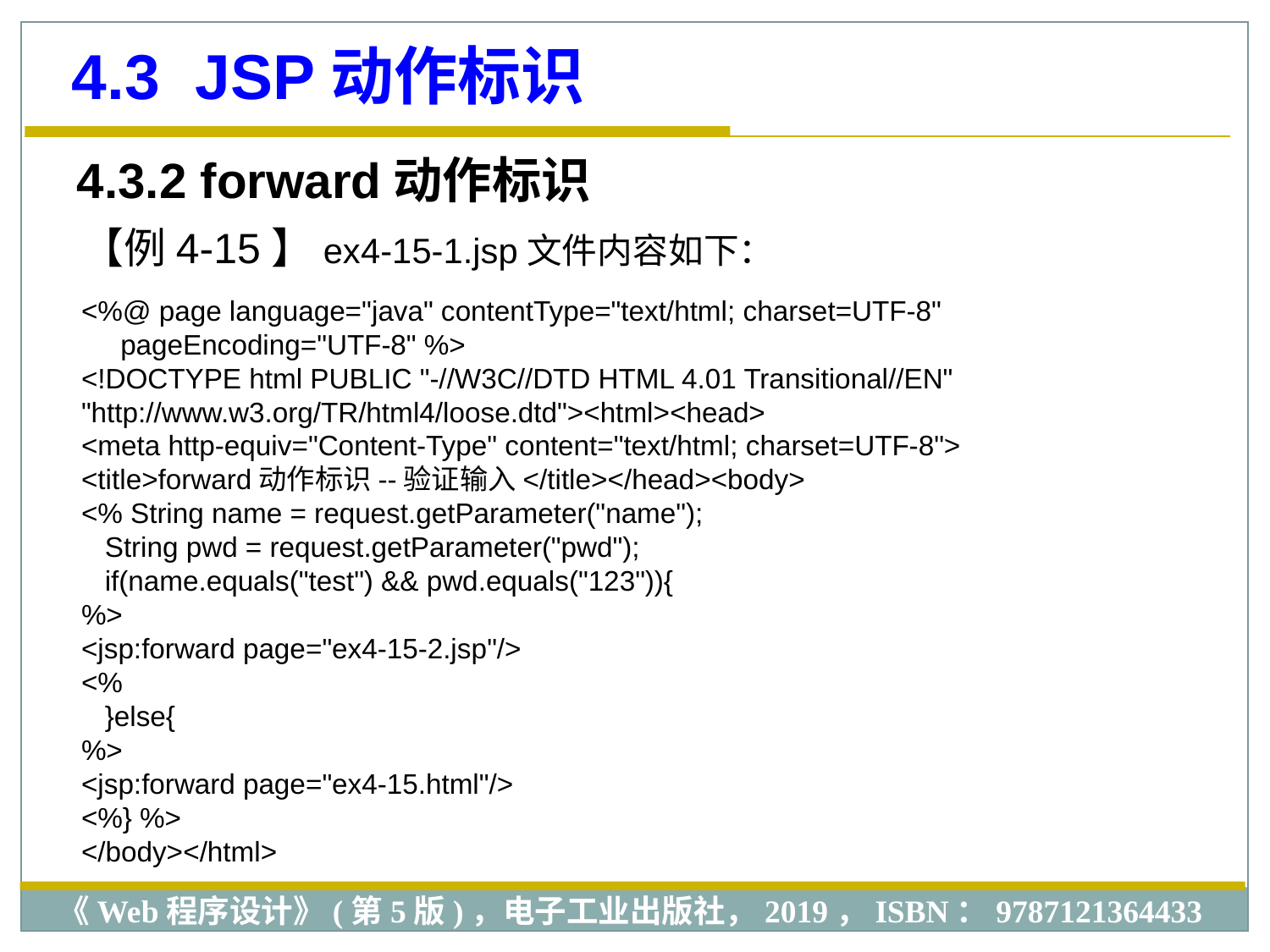

4.3  JSP动作标识
4.3.2 forward动作标识
【例4-15】ex4-15-1.jsp文件内容如下：
<%@ page language="java" contentType="text/html; charset=UTF-8"
     pageEncoding="UTF-8" %>
<!DOCTYPE html PUBLIC "-//W3C//DTD HTML 4.01 Transitional//EN"
"http://www.w3.org/TR/html4/loose.dtd"><html><head>
<meta http-equiv="Content-Type" content="text/html; charset=UTF-8">
<title>forward动作标识--验证输入</title></head><body>
<% String name = request.getParameter("name");
   String pwd = request.getParameter("pwd");
   if(name.equals("test") && pwd.equals("123")){
%>
<jsp:forward page="ex4-15-2.jsp"/>
<%
   }else{
%>
<jsp:forward page="ex4-15.html"/>
<%} %>
</body></html>